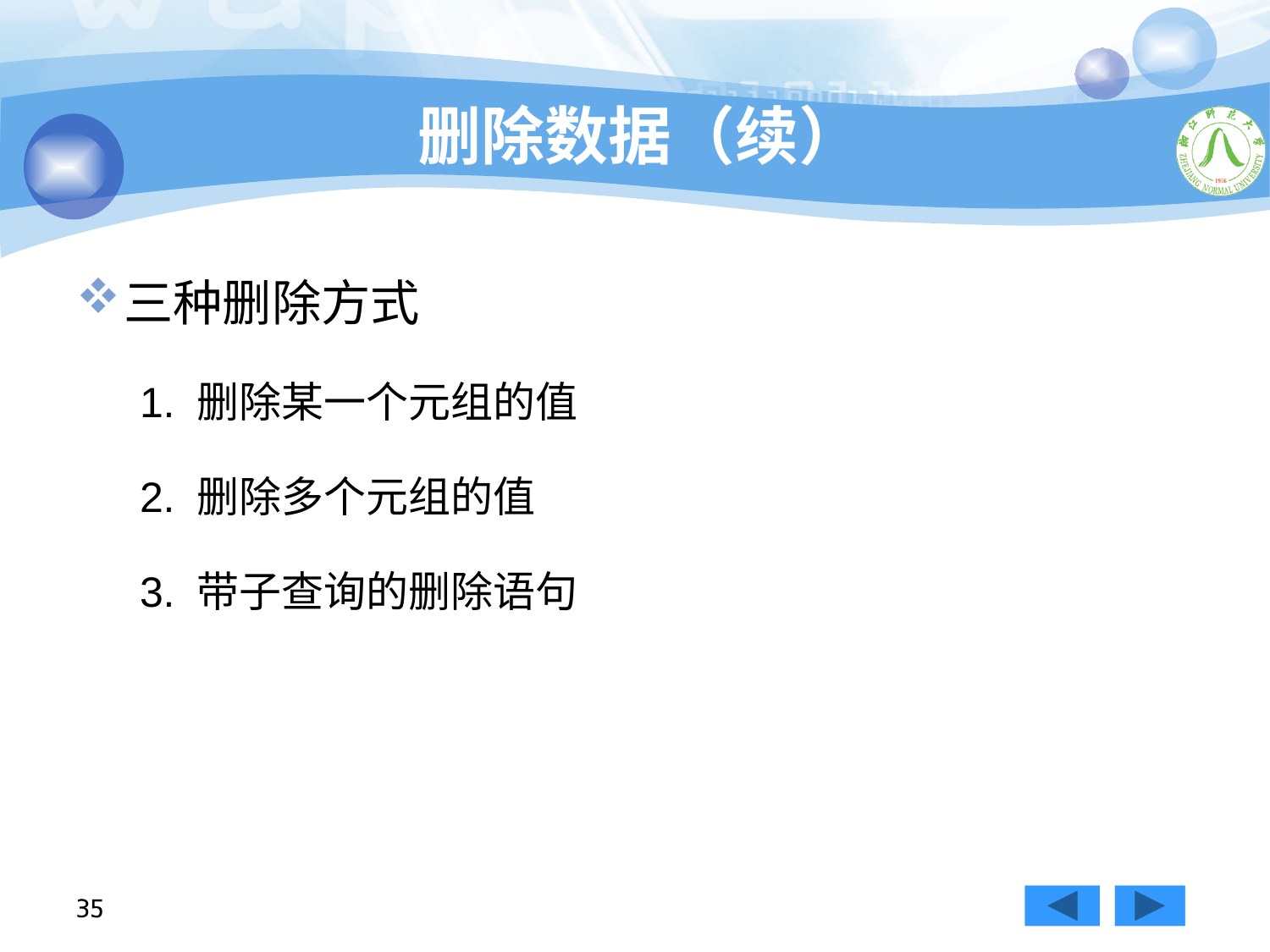

# 删除数据（续）
三种删除方式
1. 删除某一个元组的值
2. 删除多个元组的值
3. 带子查询的删除语句
35